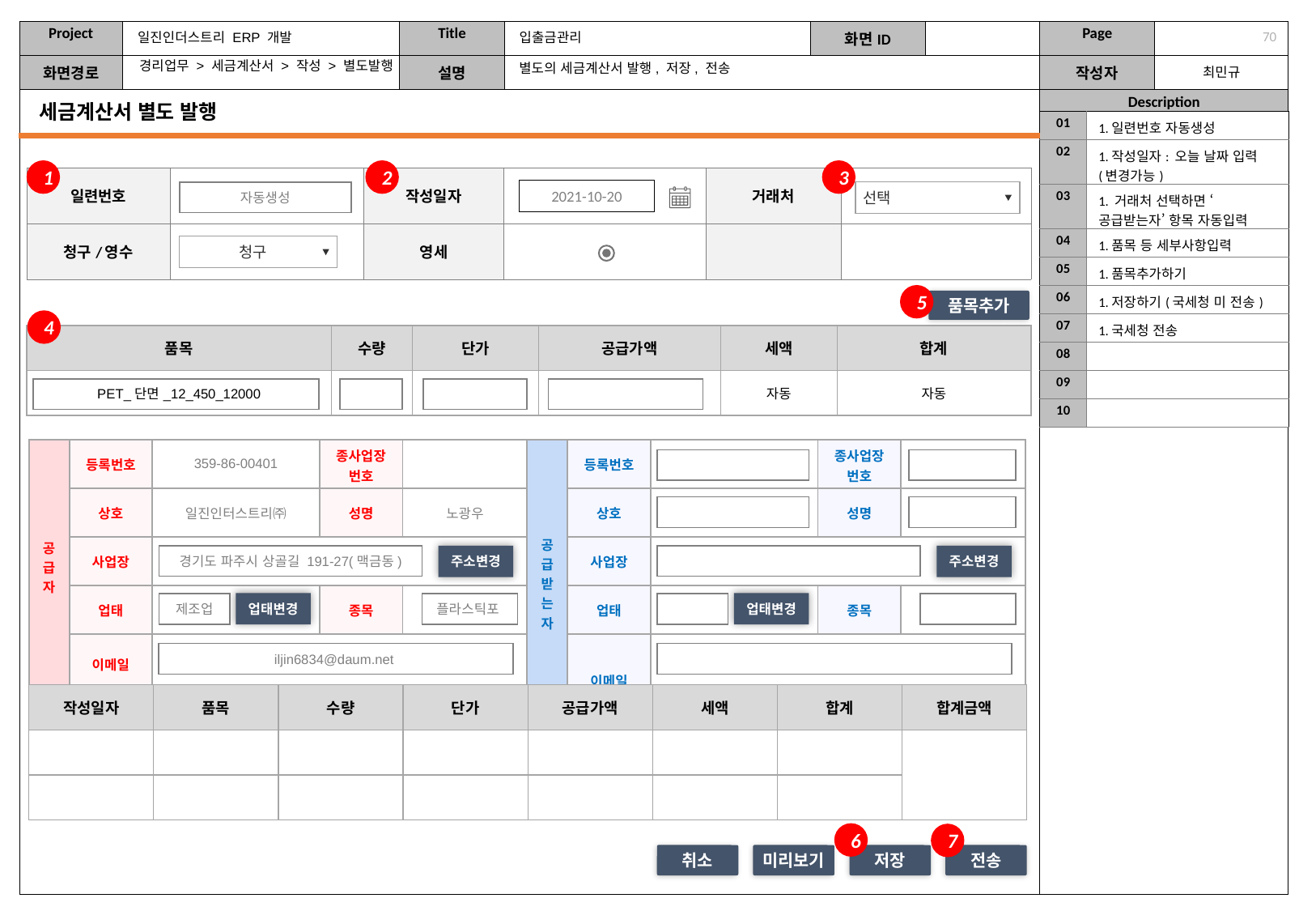

일진인더스트리 ERP 개발
입출금관리
70
경리업무 > 세금계산서 > 작성 > 별도발행
별도의 세금계산서 발행, 저장, 전송
세금계산서 별도 발행
| 01 | 1.일련번호 자동생성 |
| --- | --- |
| 02 | 1.작성일자: 오늘 날짜 입력(변경가능) |
| 03 | 1. 거래처 선택하면 ‘공급받는자’ 항목 자동입력 |
| 04 | 1.품목 등 세부사항입력 |
| 05 | 1.품목추가하기 |
| 06 | 1.저장하기(국세청 미 전송) |
| 07 | 1.국세청 전송 |
| 08 |  |
| 09 |  |
| 10 |  |
1
2
3
| 일련번호 |  | 작성일자 |  | 거래처 |  |
| --- | --- | --- | --- | --- | --- |
| 청구/영수 |  | 영세 |  |  |  |
2021-10-20
자동생성
선택

청구

5
품목추가
4
| 품목 | 수량 | 단가 | 공급가액 | 세액 | 합계 |
| --- | --- | --- | --- | --- | --- |
| PET\_단면\_12\_450\_12000 |  |  |  | 자동 | 자동 |

| 공급자 | 등록번호 | 359-86-00401 | 종사업장 번호 |  |
| --- | --- | --- | --- | --- |
|  | 상호 | 일진인터스트리㈜ | 성명 | 노광우 |
|  | 사업장 |  |  |  |
|  | 업태 |  | 종목 |  |
|  | 이메일 |  |  |  |
| 공급받는자 | 등록번호 |  | 종사업장 번호 |  |
| --- | --- | --- | --- | --- |
|  | 상호 |  | 성명 |  |
|  | 사업장 |  |  |  |
|  | 업태 |  | 종목 |  |
|  | 이메일 |  |  |  |

경기도 파주시 상골길 191-27(맥금동)
주소변경

주소변경
업태변경
업태변경
제조업
플라스틱포

iljin6834@daum.net

| 작성일자 | 품목 | 수량 | 단가 | 공급가액 | 세액 | 합계 | 합계금액 |
| --- | --- | --- | --- | --- | --- | --- | --- |
|  |  |  |  |  |  |  |  |
|  |  |  |  |  |  |  |  |
6
7
취소
미리보기
저장
전송